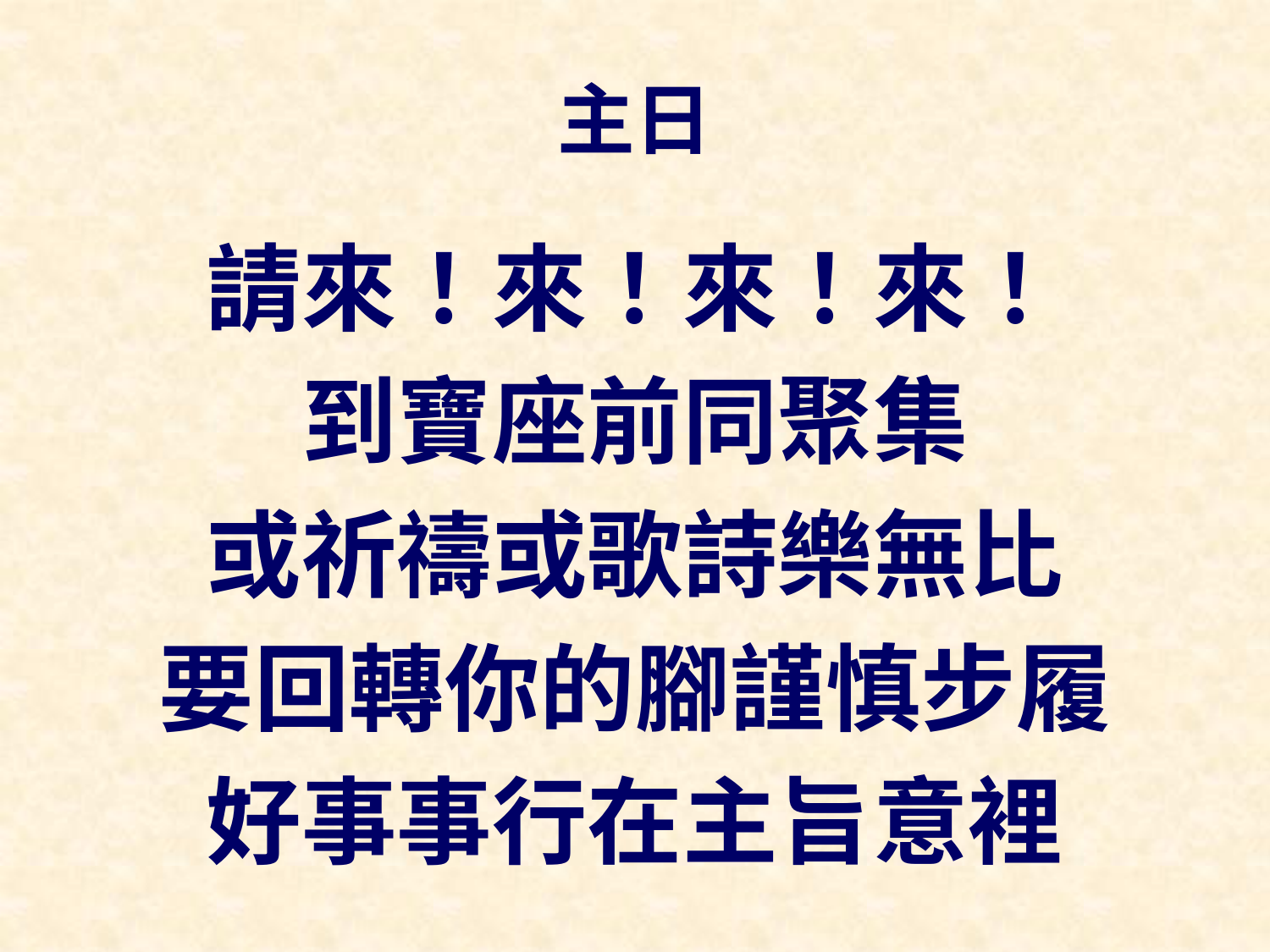

# 主日
請來！來！來！來！
到寶座前同聚集
或祈禱或歌詩樂無比
要回轉你的腳謹慎步履
好事事行在主旨意裡